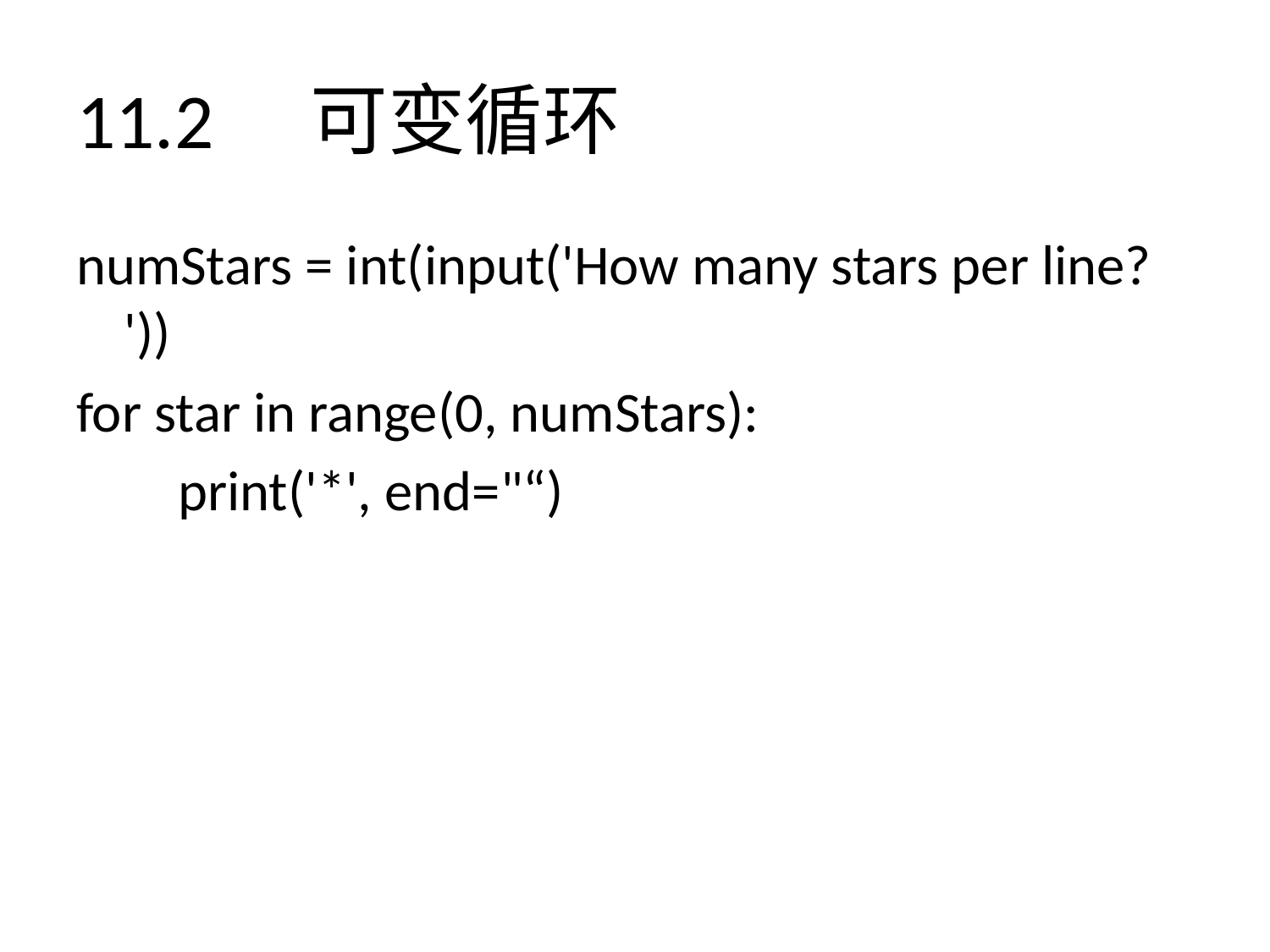

# 11.2　可变循环
numStars = int(input('How many stars per line? '))
for star in range(0, numStars):
        print('*', end="“)